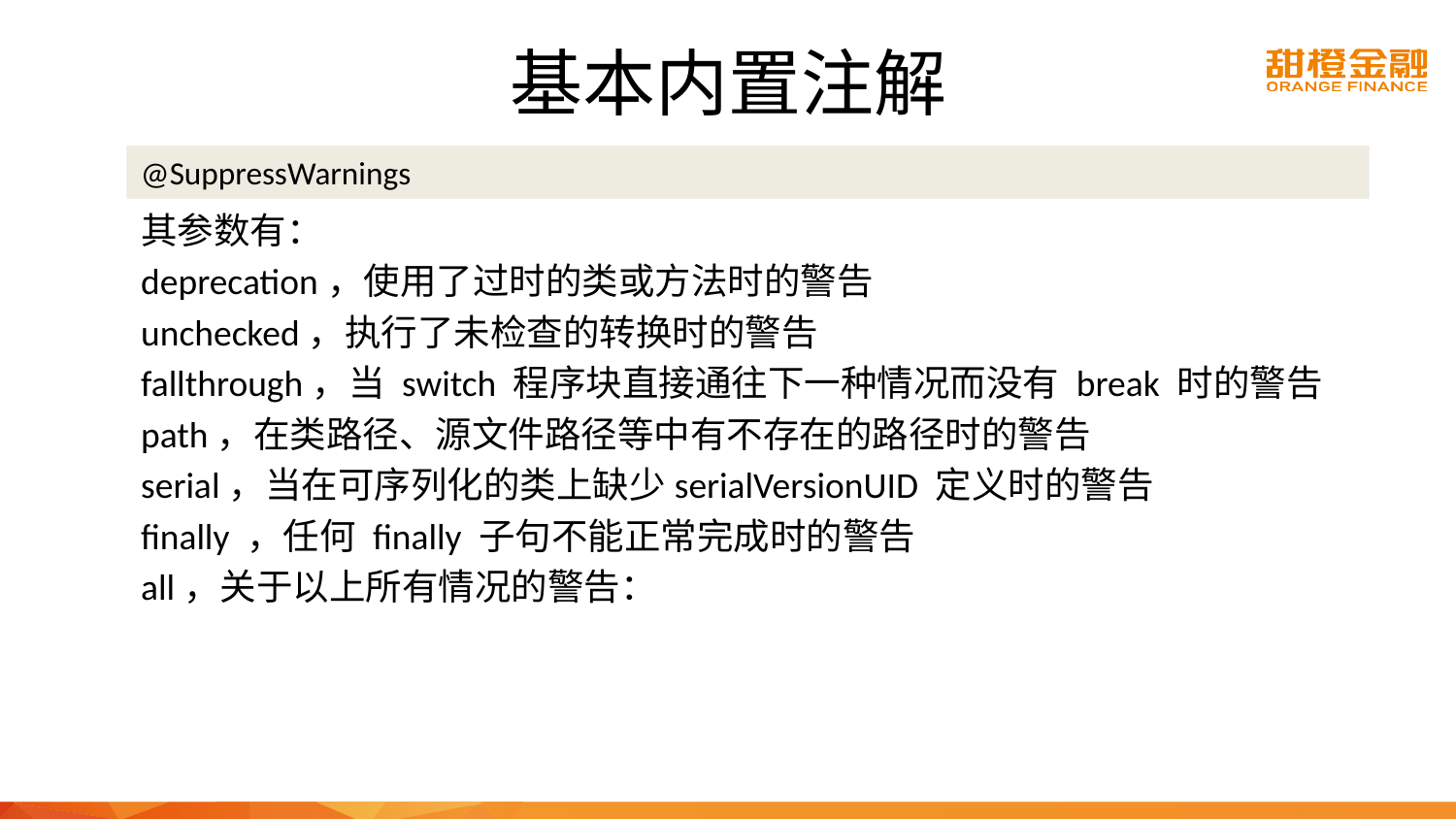

# 基本内置注解
@SuppressWarnings
其参数有：
deprecation，使用了过时的类或方法时的警告
unchecked，执行了未检查的转换时的警告
fallthrough，当 switch 程序块直接通往下一种情况而没有 break 时的警告
path，在类路径、源文件路径等中有不存在的路径时的警告
serial，当在可序列化的类上缺少serialVersionUID 定义时的警告
finally ，任何 finally 子句不能正常完成时的警告
all，关于以上所有情况的警告：